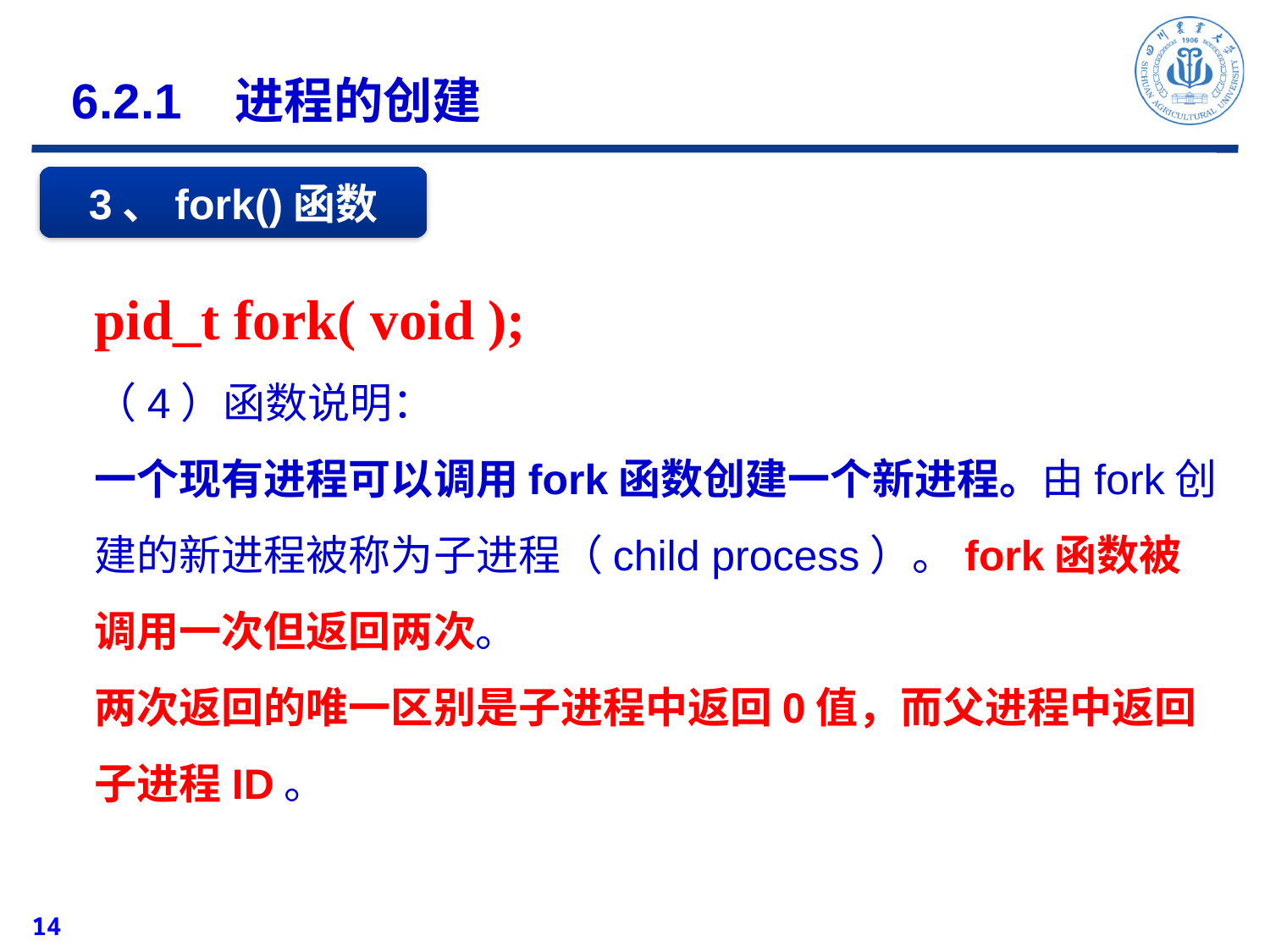

6.2.1   进程的创建
3、fork()函数
pid_t fork( void );
（4）函数说明：
一个现有进程可以调用fork函数创建一个新进程。由fork创建的新进程被称为子进程（child process）。fork函数被调用一次但返回两次。
两次返回的唯一区别是子进程中返回0值，而父进程中返回子进程ID。